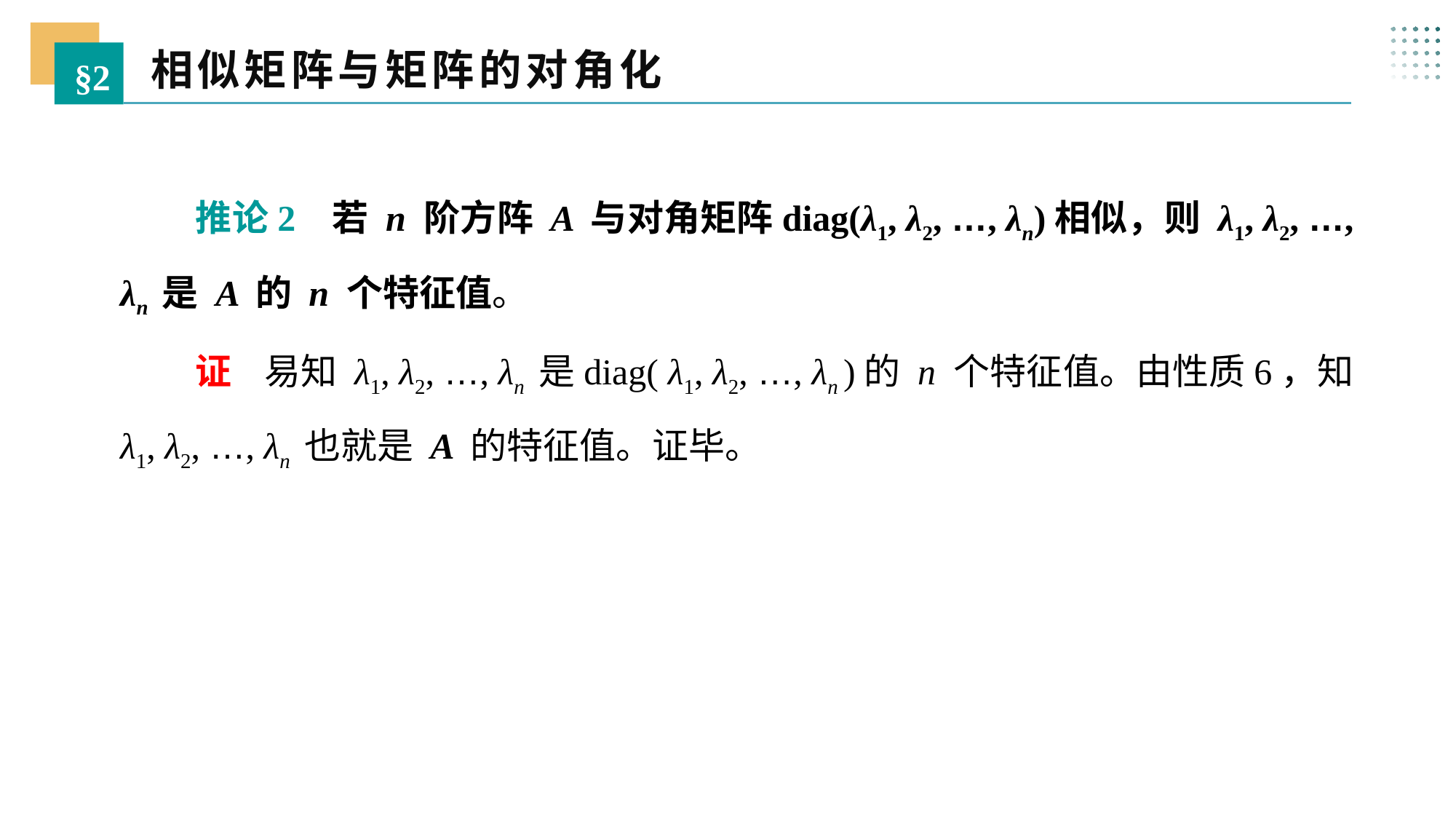

相似矩阵与矩阵的对角化
§2
        推论2   若 n 阶方阵 A 与对角矩阵diag(λ1, λ2, …, λn)相似，则 λ1, λ2, …, λn 是 A 的 n 个特征值。
        证    易知 λ1, λ2, …, λn 是diag( λ1, λ2, …, λn )的 n 个特征值。由性质6，知 λ1, λ2, …, λn 也就是 A 的特征值。证毕。